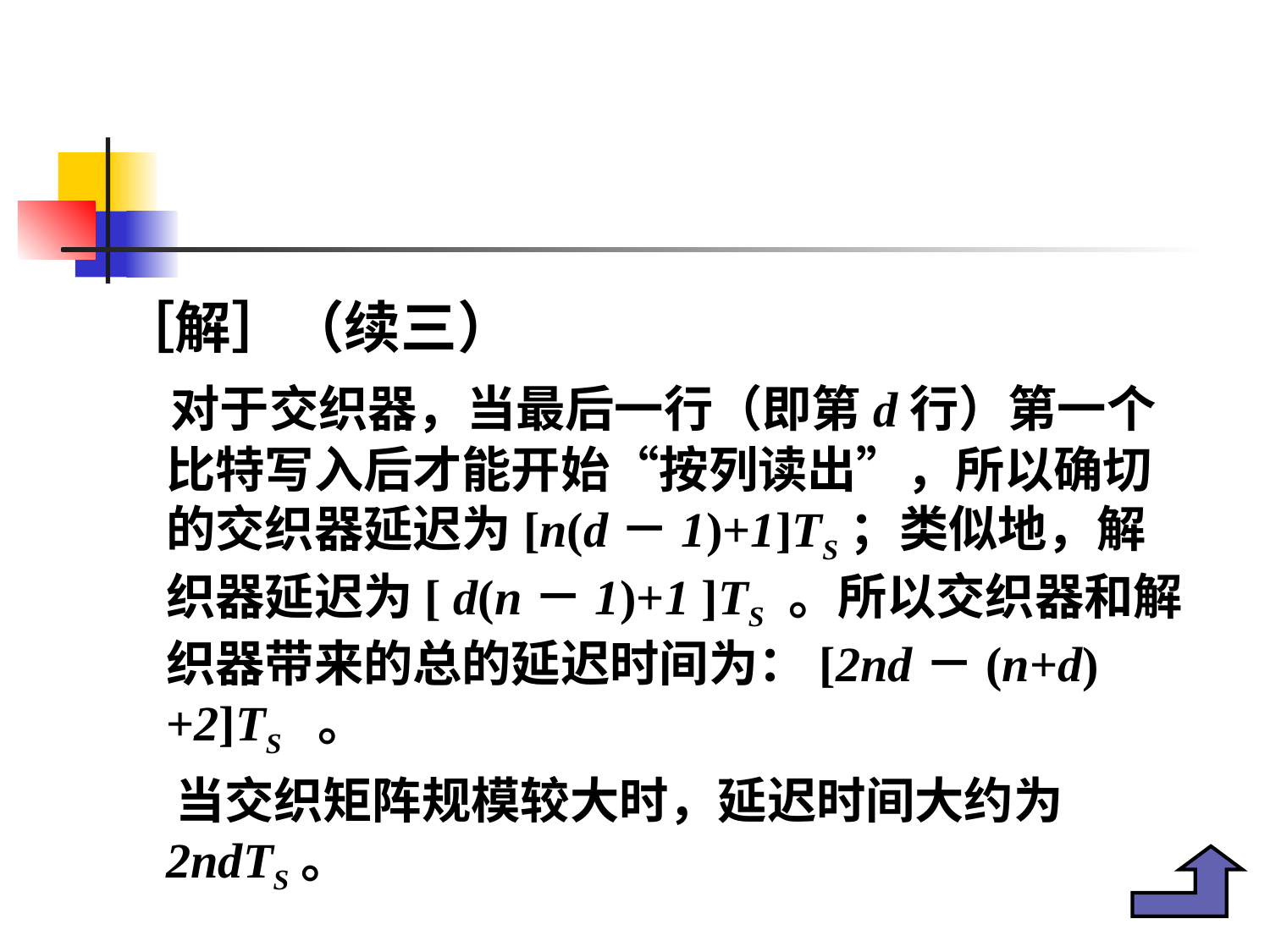

#
［解］（续三）
   对于交织器，当最后一行（即第d行）第一个比特写入后才能开始“按列读出”，所以确切的交织器延迟为[n(d－1)+1]TS；类似地，解织器延迟为[ d(n－1)+1 ]TS 。所以交织器和解织器带来的总的延迟时间为：[2nd－(n+d)+2]TS  。
    当交织矩阵规模较大时，延迟时间大约为2ndTS。